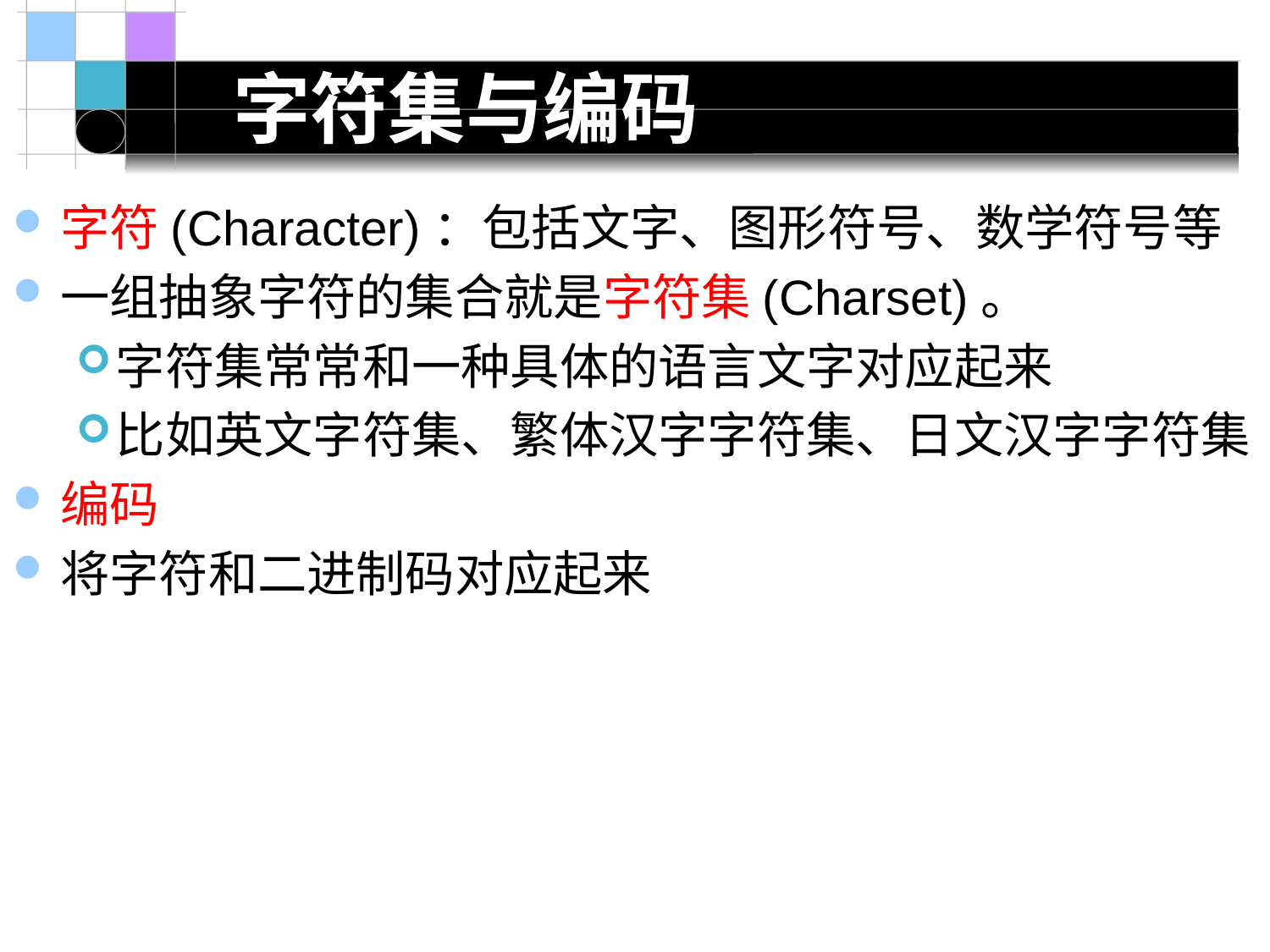

# 字符集与编码
字符(Character)：包括文字、图形符号、数学符号等
一组抽象字符的集合就是字符集(Charset)。
字符集常常和一种具体的语言文字对应起来
比如英文字符集、繁体汉字字符集、日文汉字字符集
编码
将字符和二进制码对应起来